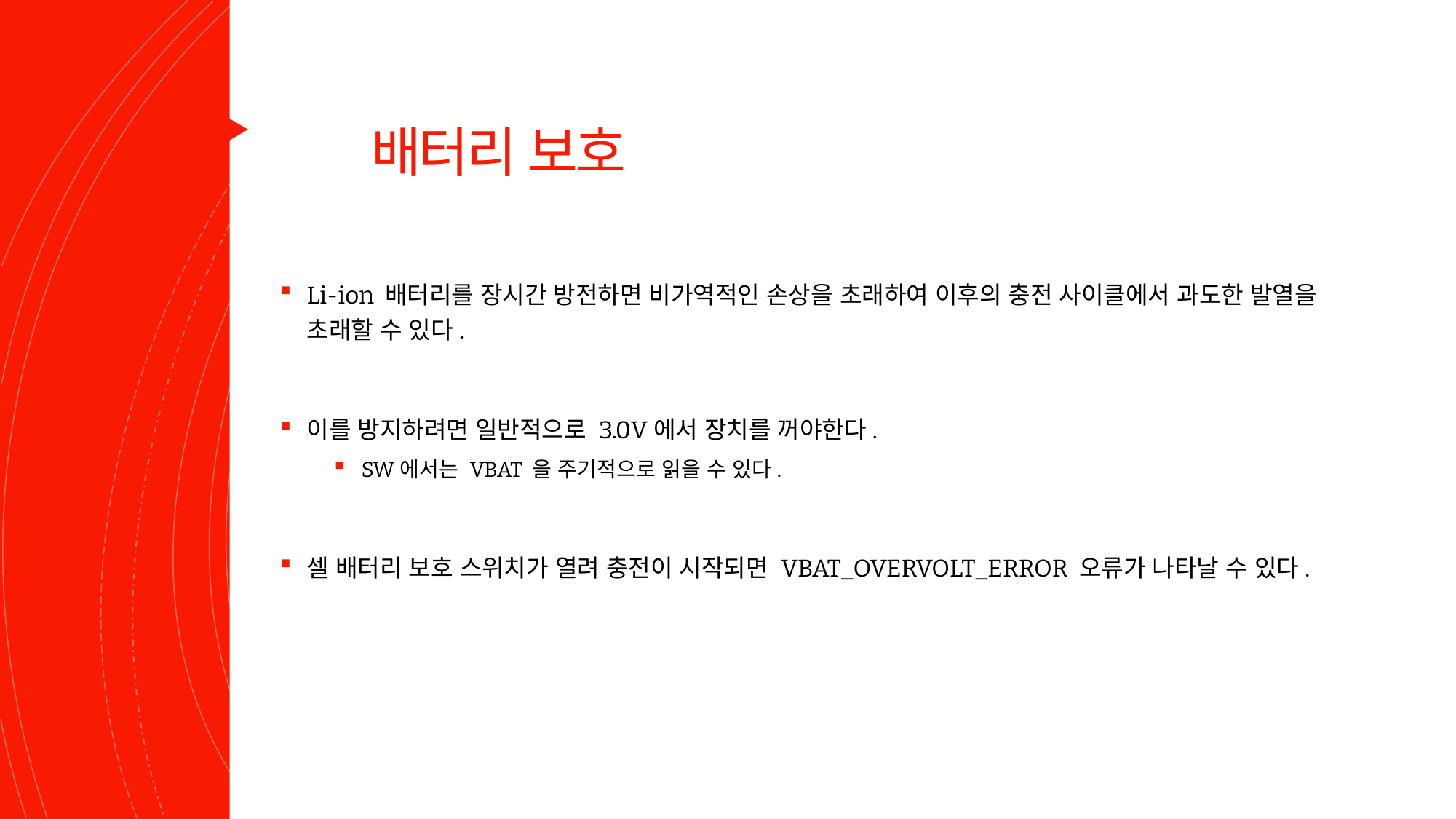

# 배터리 보호

Li-ion 배터리를 장시간 방전하면 비가역적인 손상을 초래하여 이후의 충전 사이클에서 과도한 발열을 초래할 수 있다.

이를 방지하려면 일반적으로 3.0V에서 장치를 꺼야한다.
SW에서는 VBAT 을 주기적으로 읽을 수 있다.

셀 배터리 보호 스위치가 열려 충전이 시작되면 VBAT_OVERVOLT_ERROR 오류가 나타날 수 있다.